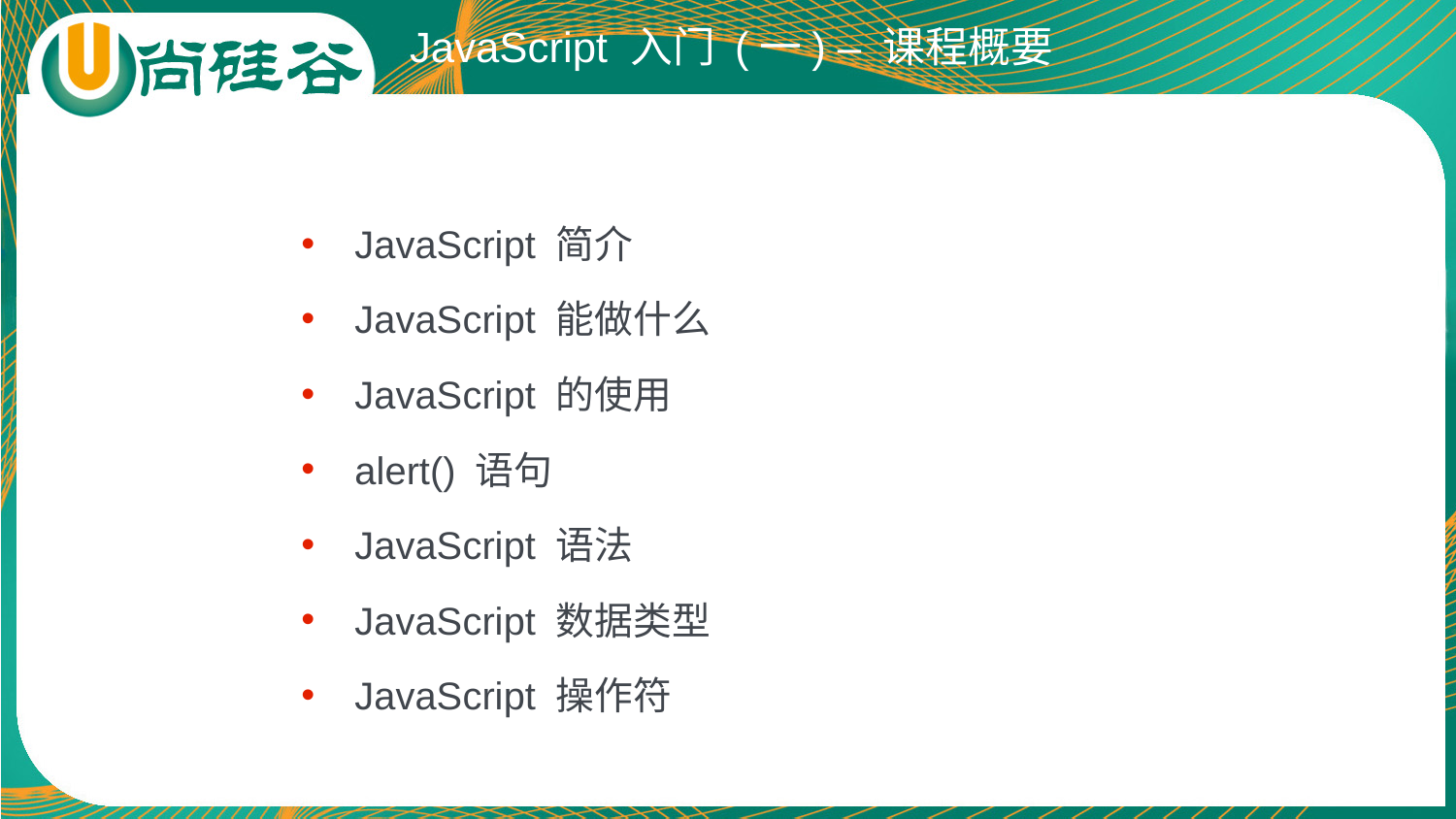

# JavaScript 入门 (一) – 课程概要
JavaScript 简介
JavaScript 能做什么
JavaScript 的使用
alert() 语句
JavaScript 语法
JavaScript 数据类型
JavaScript 操作符